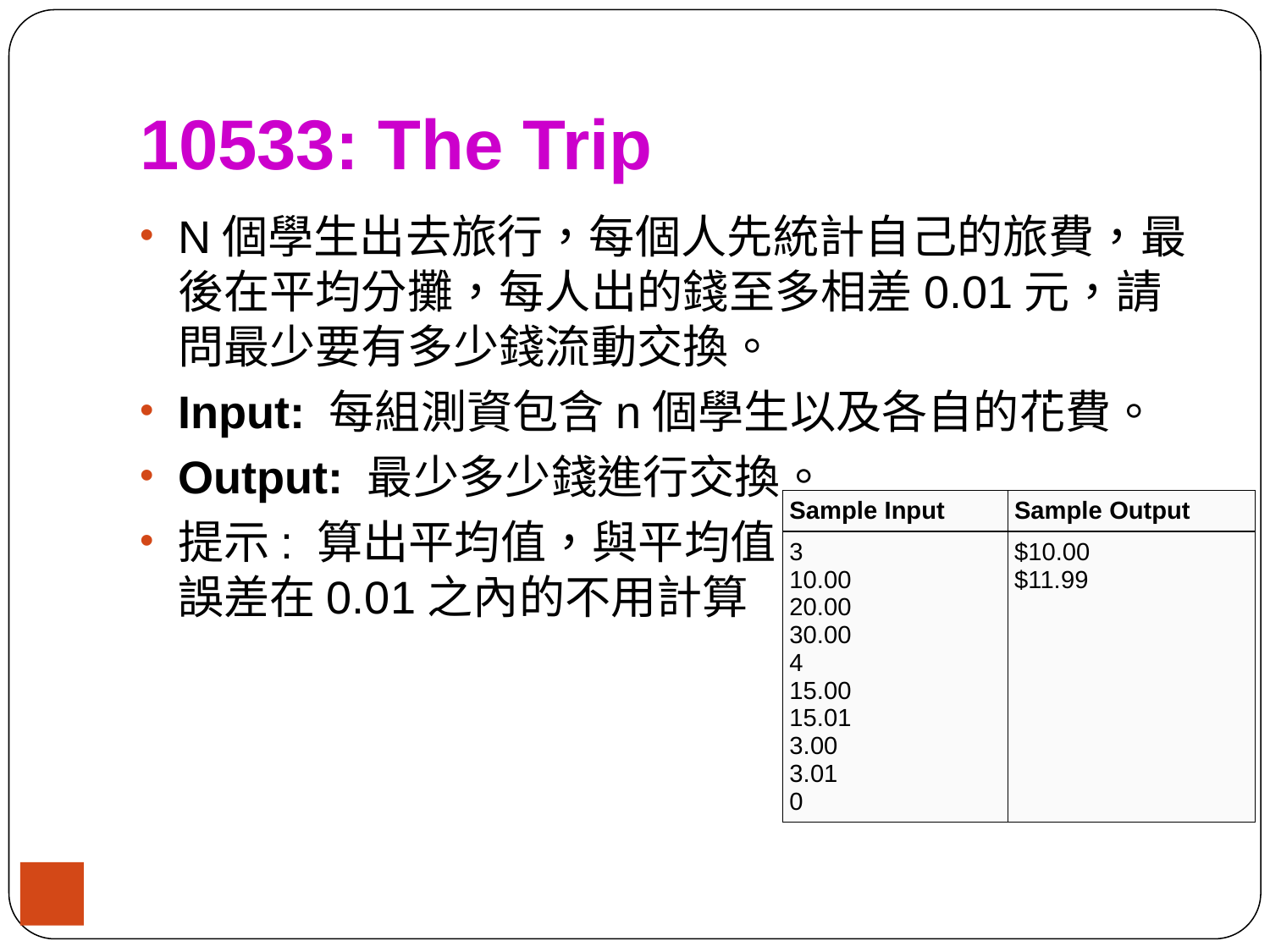

# 10533: The Trip
N個學生出去旅行，每個人先統計自己的旅費，最後在平均分攤，每人出的錢至多相差0.01元，請問最少要有多少錢流動交換。
Input: 每組測資包含n個學生以及各自的花費。
Output: 最少多少錢進行交換。
提示: 算出平均值，與平均值
誤差在0.01之內的不用計算
| Sample Input | Sample Output |
| --- | --- |
| 3 10.00 20.00 30.00 4 15.00 15.01 3.00 3.01 0 | $10.00 $11.99 |